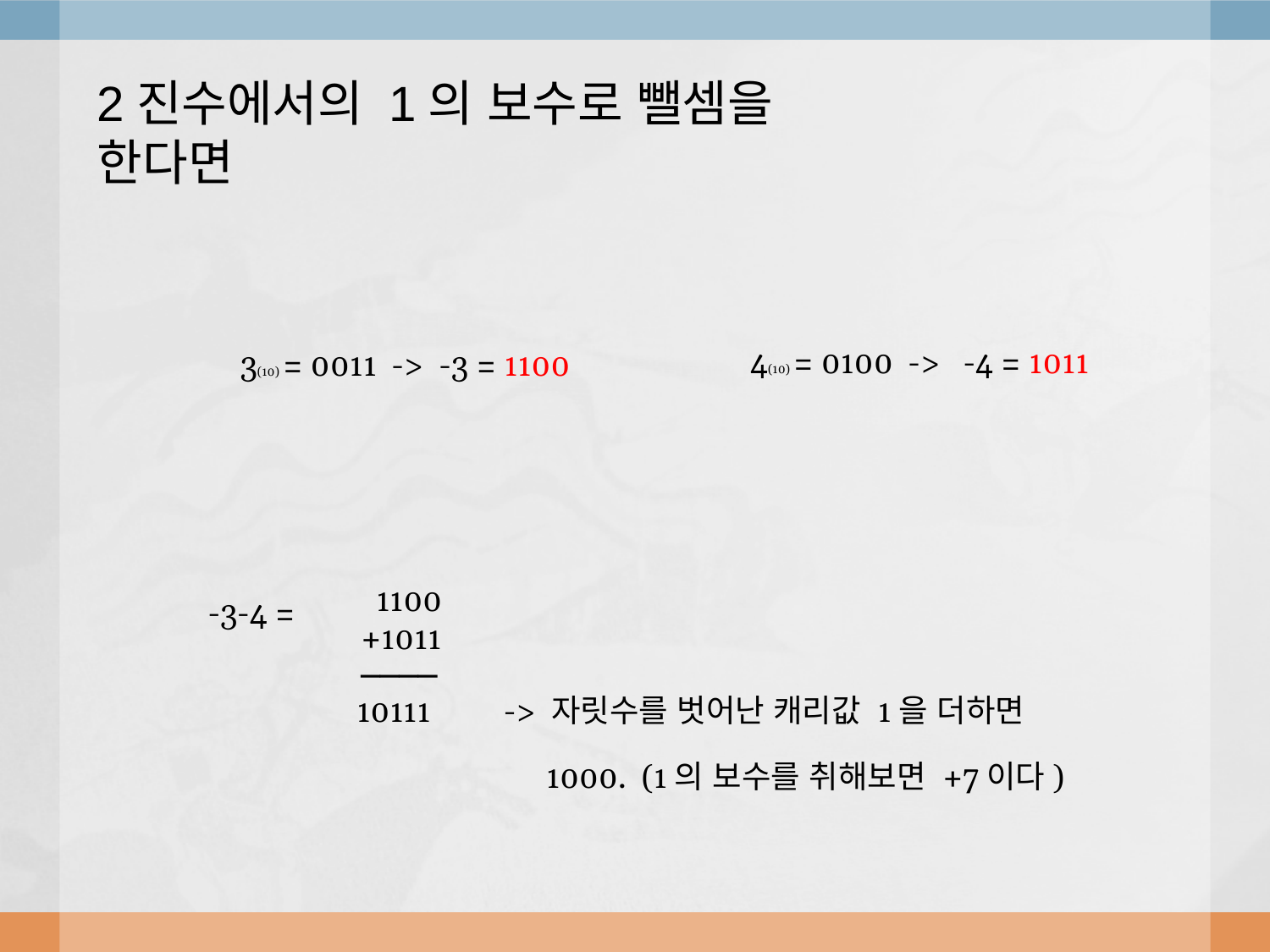

2진수에서의 1의 보수로 뺄셈을 한다면
4(10) = 0100  ->   -4 = 1011
3(10) = 0011  ->  -3 = 1100
  1100
+1011
────
-3-4 =
10111
-> 자릿수를 벗어난 캐리값 1을 더하면
1000.  (1의 보수를 취해보면 +7이다)